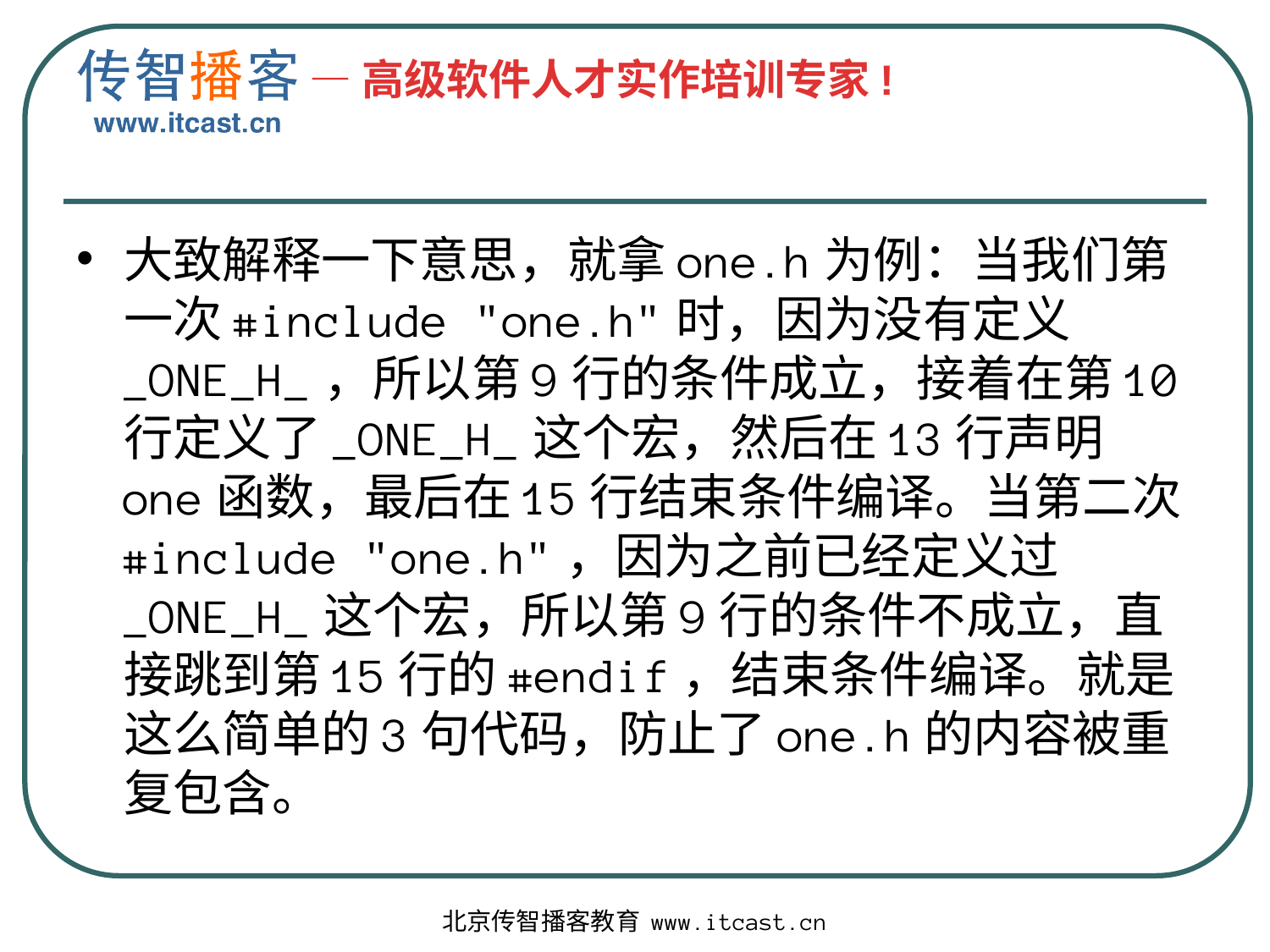

#
大致解释一下意思，就拿one.h为例：当我们第一次#include "one.h"时，因为没有定义_ONE_H_，所以第9行的条件成立，接着在第10行定义了_ONE_H_这个宏，然后在13行声明one函数，最后在15行结束条件编译。当第二次#include "one.h"，因为之前已经定义过_ONE_H_这个宏，所以第9行的条件不成立，直接跳到第15行的#endif，结束条件编译。就是这么简单的3句代码，防止了one.h的内容被重复包含。